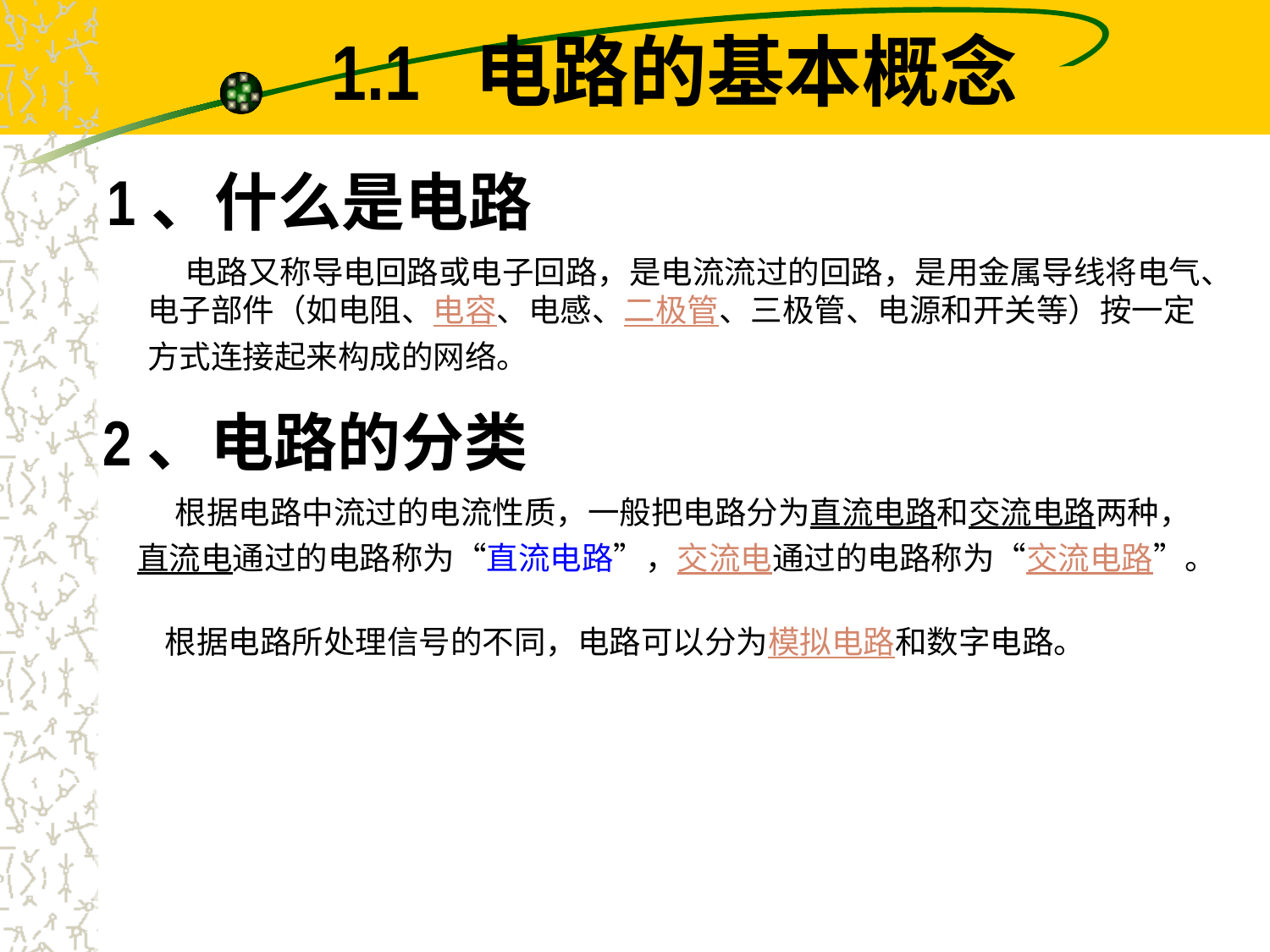

# 1.1  电路的基本概念
1、什么是电路
电路又称导电回路或电子回路，是电流流过的回路，是用金属导线将电气、电子部件（如电阻、电容、电感、二极管、三极管、电源和开关等）按一定方式连接起来构成的网络。
2、电路的分类
根据电路中流过的电流性质，一般把电路分为直流电路和交流电路两种，直流电通过的电路称为“直流电路”，交流电通过的电路称为“交流电路”。
根据电路所处理信号的不同，电路可以分为模拟电路和数字电路。